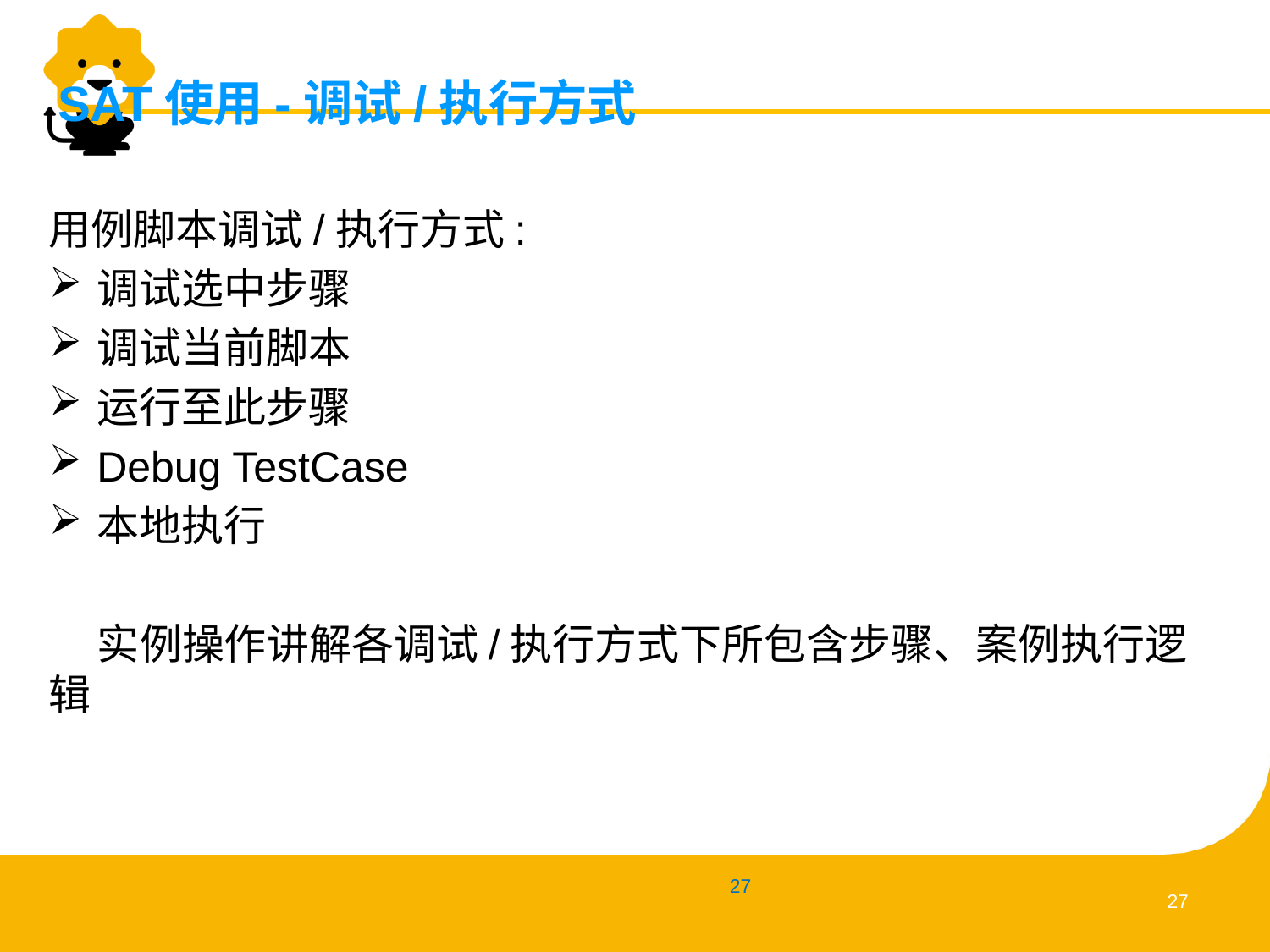

# SAT使用-调试/执行方式
用例脚本调试/执行方式:
调试选中步骤
调试当前脚本
运行至此步骤
Debug TestCase
本地执行

    实例操作讲解各调试/执行方式下所包含步骤、案例执行逻辑

27